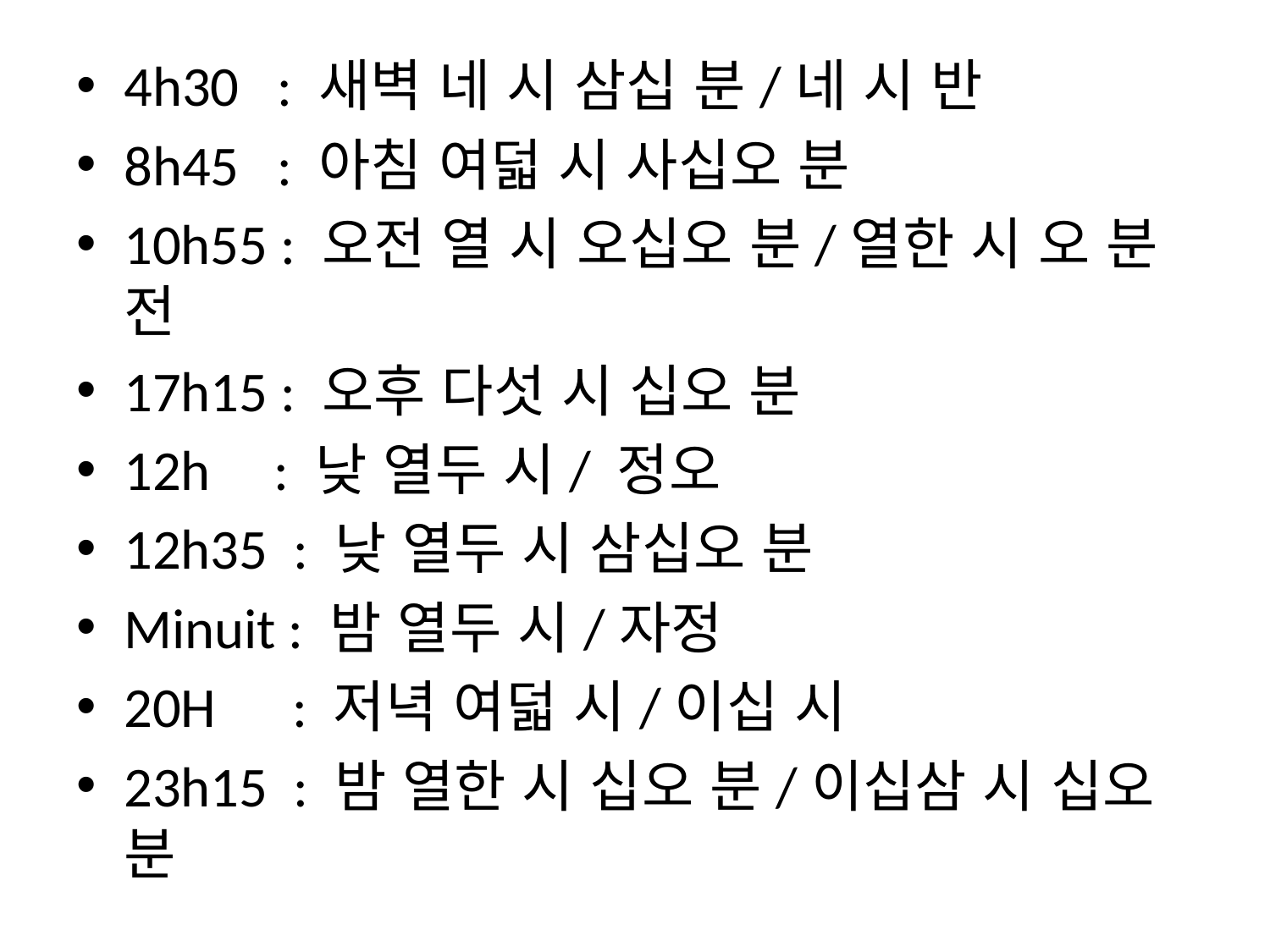

4h30   : 새벽 네 시 삼십 분/네 시 반
8h45   : 아침 여덟 시 사십오 분
10h55 : 오전 열 시 오십오 분/열한 시 오 분 전
17h15 : 오후 다섯 시 십오 분
12h     : 낮 열두 시/ 정오
12h35  : 낮 열두 시 삼십오 분
Minuit : 밤 열두 시/자정
20H      : 저녁 여덟 시/이십 시
23h15  : 밤 열한 시 십오 분/이십삼 시 십오 분